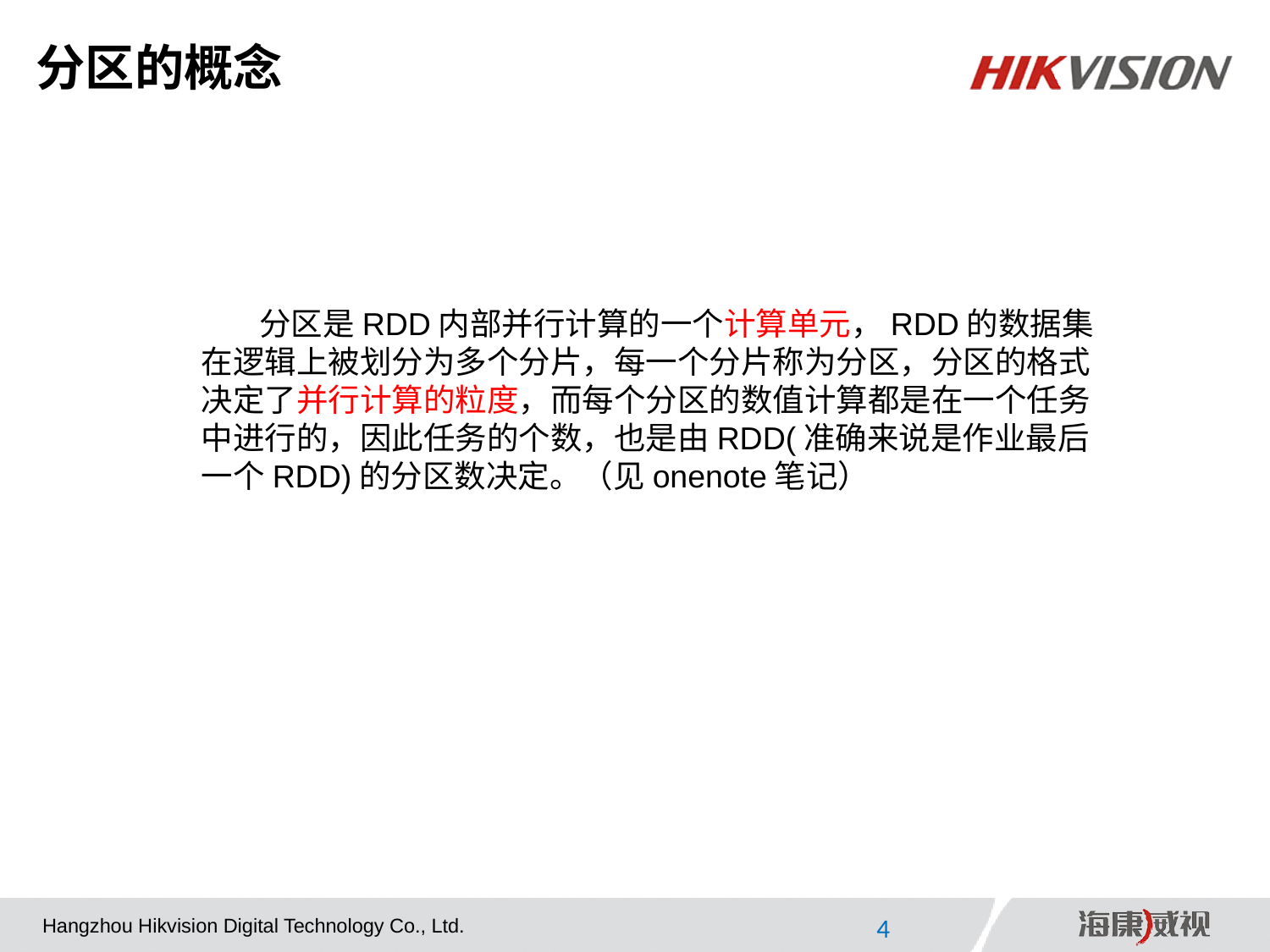

# 分区的概念
       分区是RDD内部并行计算的一个计算单元，RDD的数据集在逻辑上被划分为多个分片，每一个分片称为分区，分区的格式决定了并行计算的粒度，而每个分区的数值计算都是在一个任务中进行的，因此任务的个数，也是由RDD(准确来说是作业最后一个RDD)的分区数决定。（见onenote笔记）